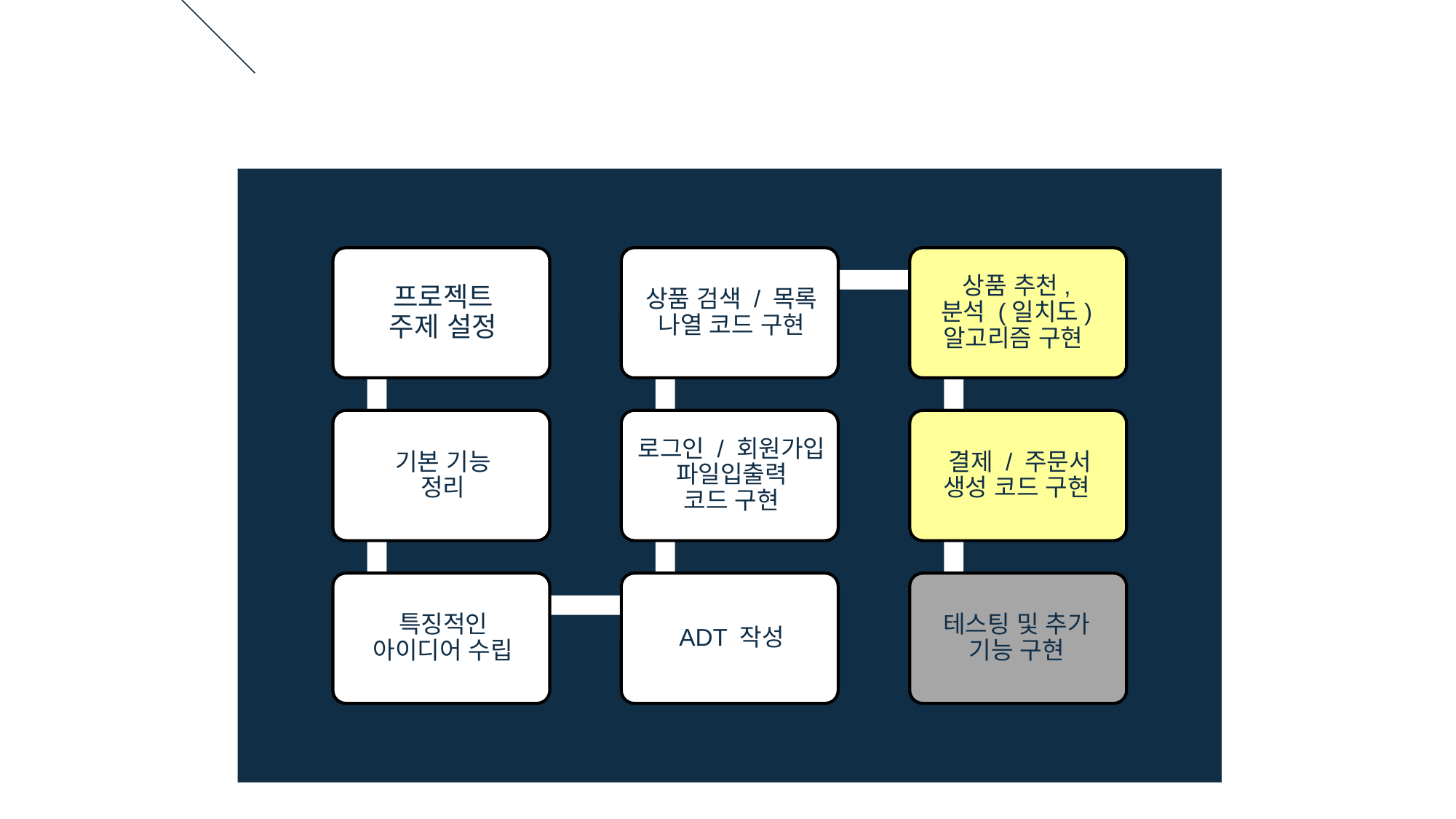

프로젝트
주제 설정
기본 기능
정리
특징적인
아이디어 수립
ADT 작성
로그인 / 회원가입
파일입출력
코드 구현
상품 검색 / 목록
나열 코드 구현
상품 추천,
분석 (일치도)
알고리즘 구현
결제 / 주문서 생성 코드 구현
테스팅 및 추가
기능 구현